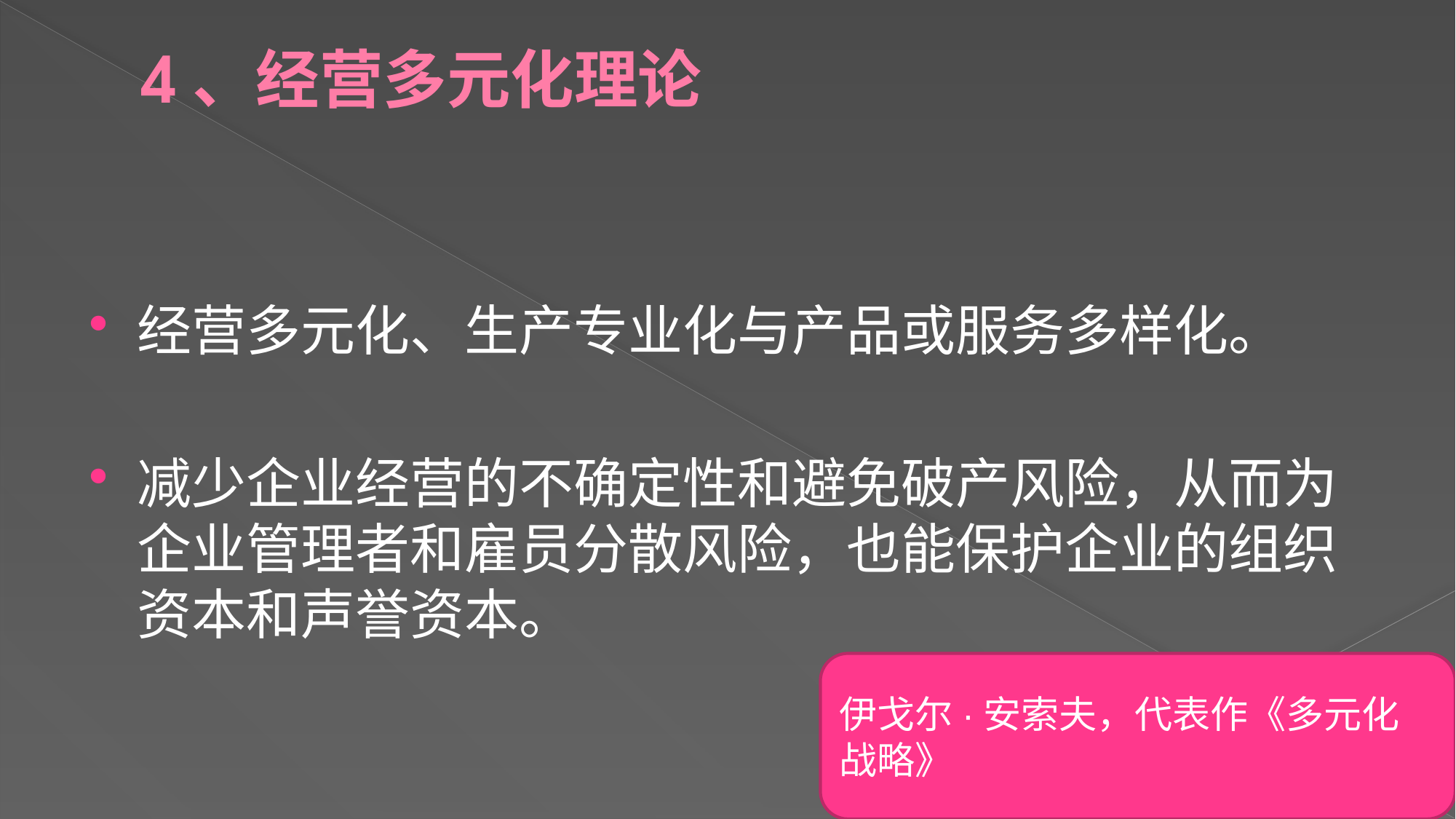

# 4、经营多元化理论

经营多元化、生产专业化与产品或服务多样化。

减少企业经营的不确定性和避免破产风险，从而为企业管理者和雇员分散风险，也能保护企业的组织资本和声誉资本。
伊戈尔·安索夫，代表作《多元化战略》